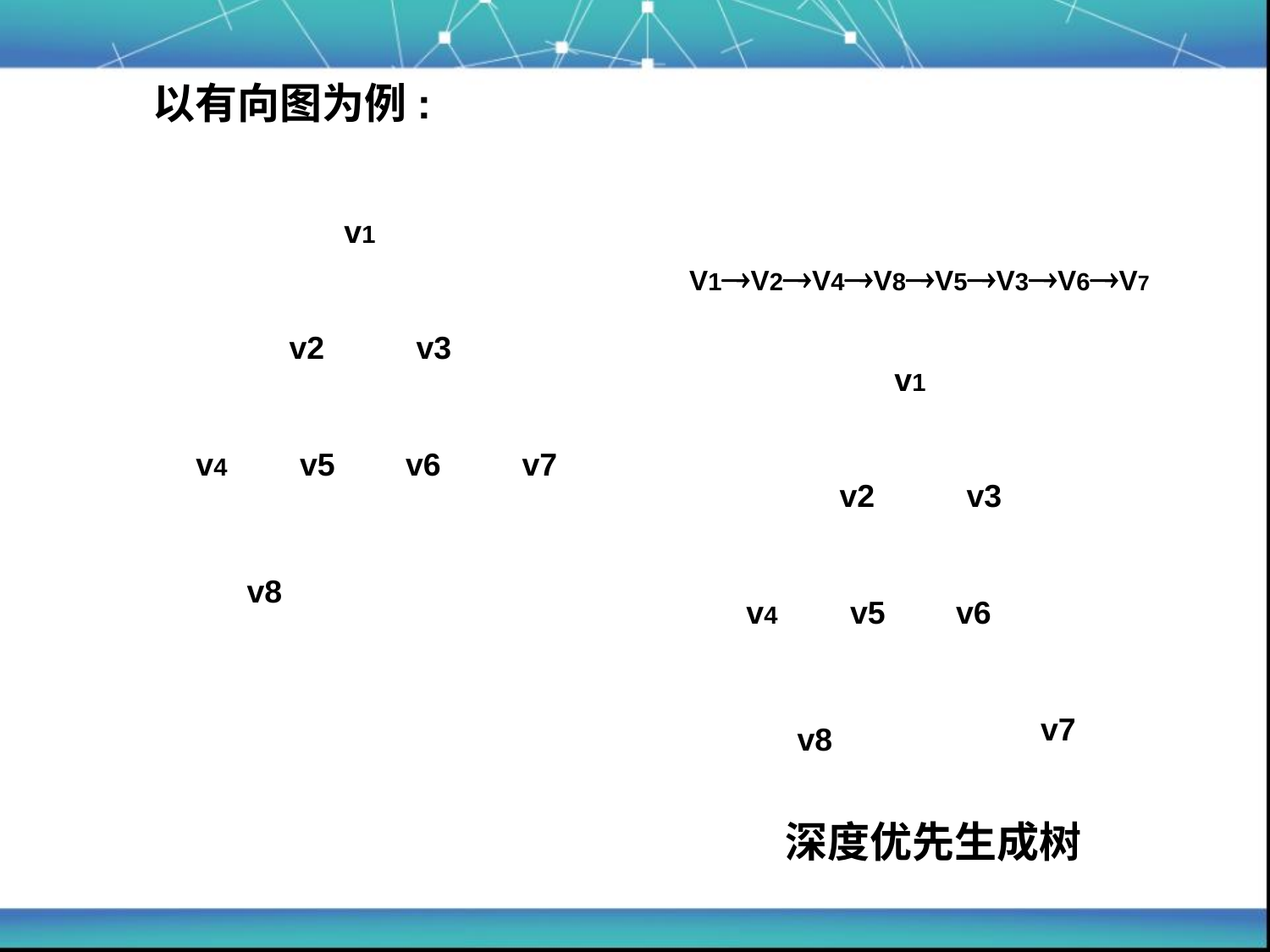

以有向图为例:
v1

v2
v3

v4
v5
v6
v7

v8
V1→V2→V4→V8→V5→V3→V6→V7
v1

v2
v3

v4
v5
v6

v7
v8
深度优先生成树